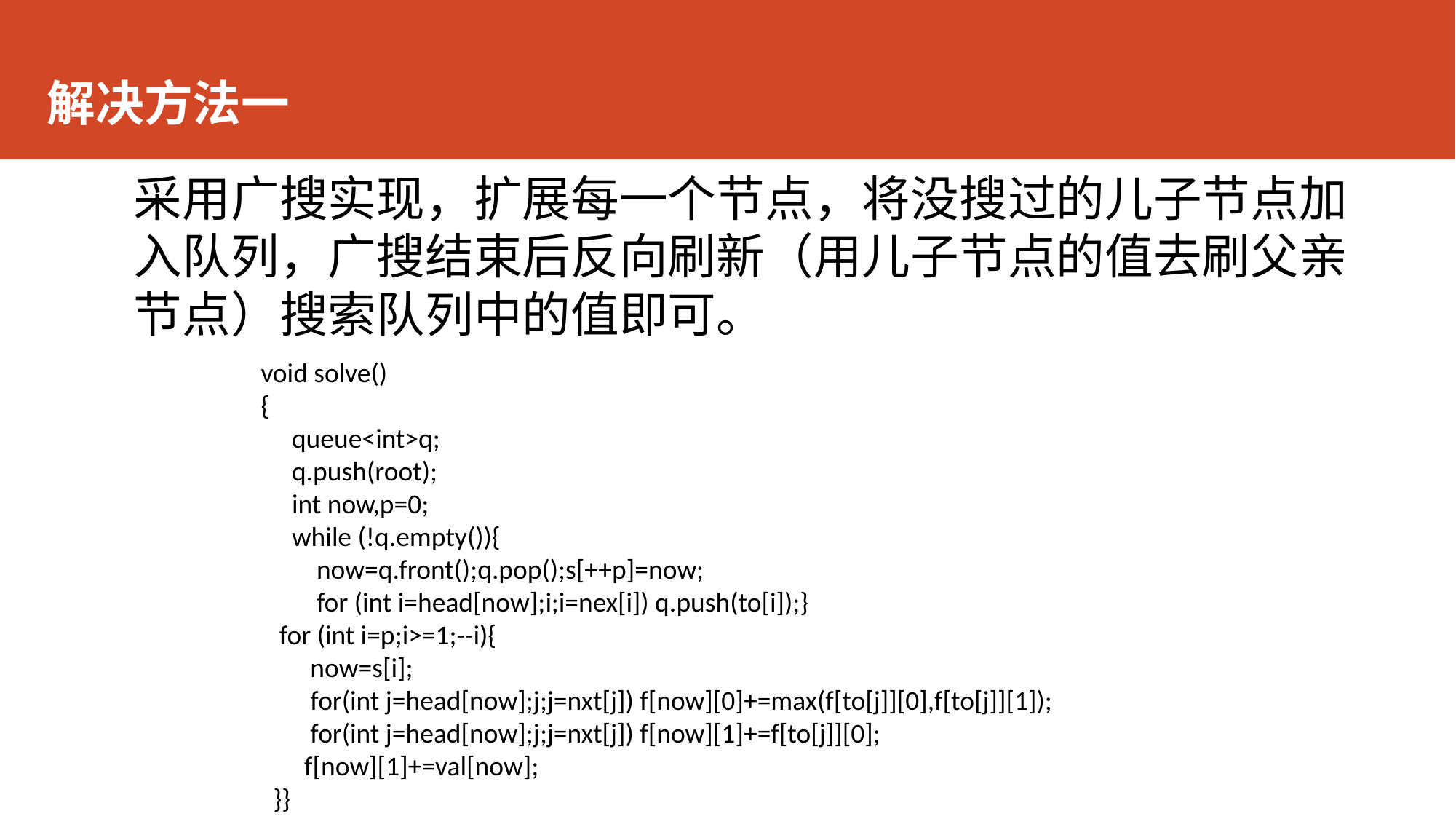

解决方法一
采用广搜实现，扩展每一个节点，将没搜过的儿子节点加入队列，广搜结束后反向刷新（用儿子节点的值去刷父亲节点）搜索队列中的值即可。
void solve()
{
     queue<int>q;
     q.push(root);
     int now,p=0;
     while (!q.empty()){
         now=q.front();q.pop();s[++p]=now;
         for (int i=head[now];i;i=nex[i]) q.push(to[i]);}
   for (int i=p;i>=1;--i){
        now=s[i];
        for(int j=head[now];j;j=nxt[j]) f[now][0]+=max(f[to[j]][0],f[to[j]][1]);
        for(int j=head[now];j;j=nxt[j]) f[now][1]+=f[to[j]][0];
       f[now][1]+=val[now];
  }}